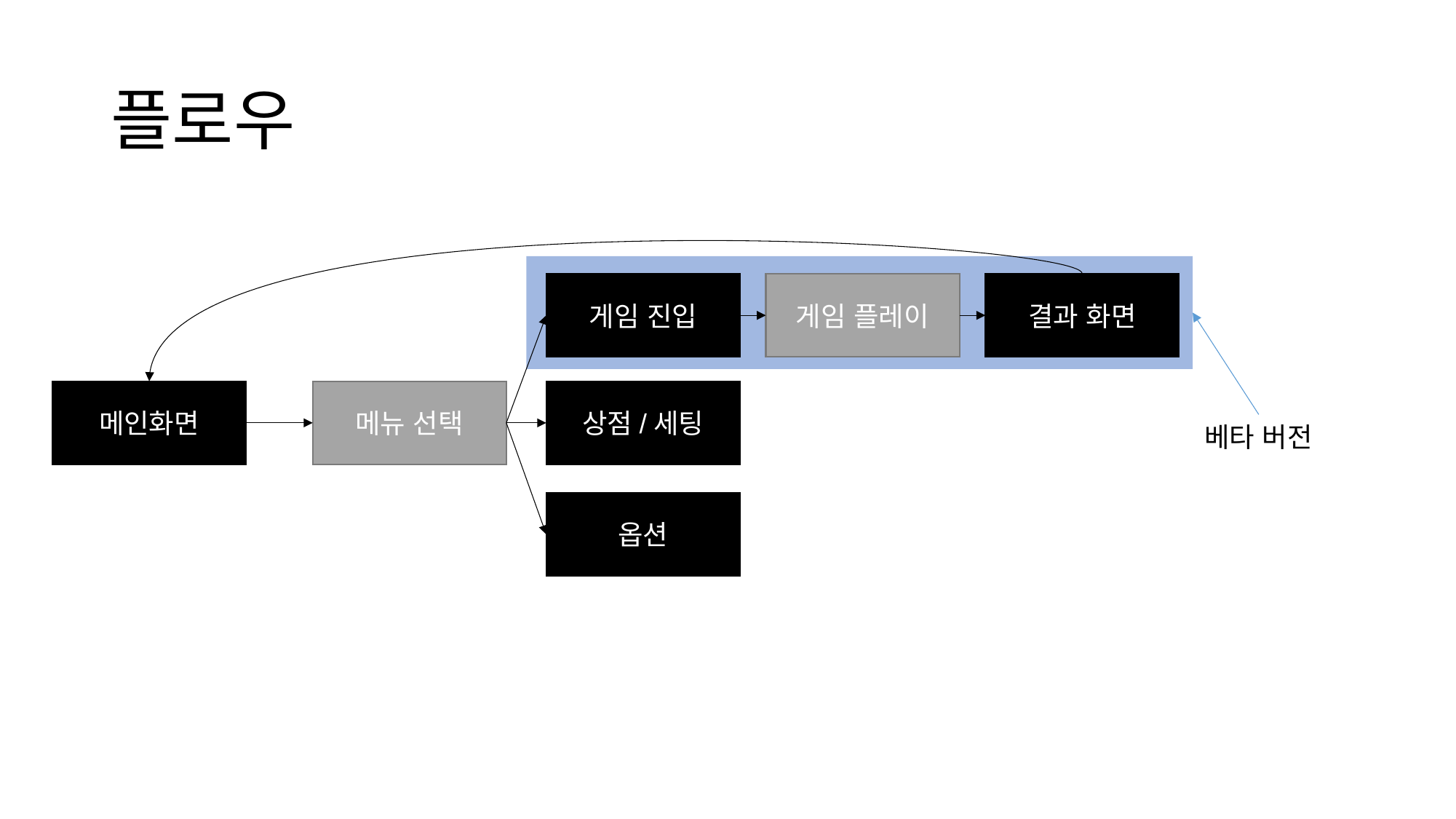

# 플로우

게임 플레이
결과 화면
게임 진입
상점/세팅
메뉴 선택
메인화면
베타 버전
옵션